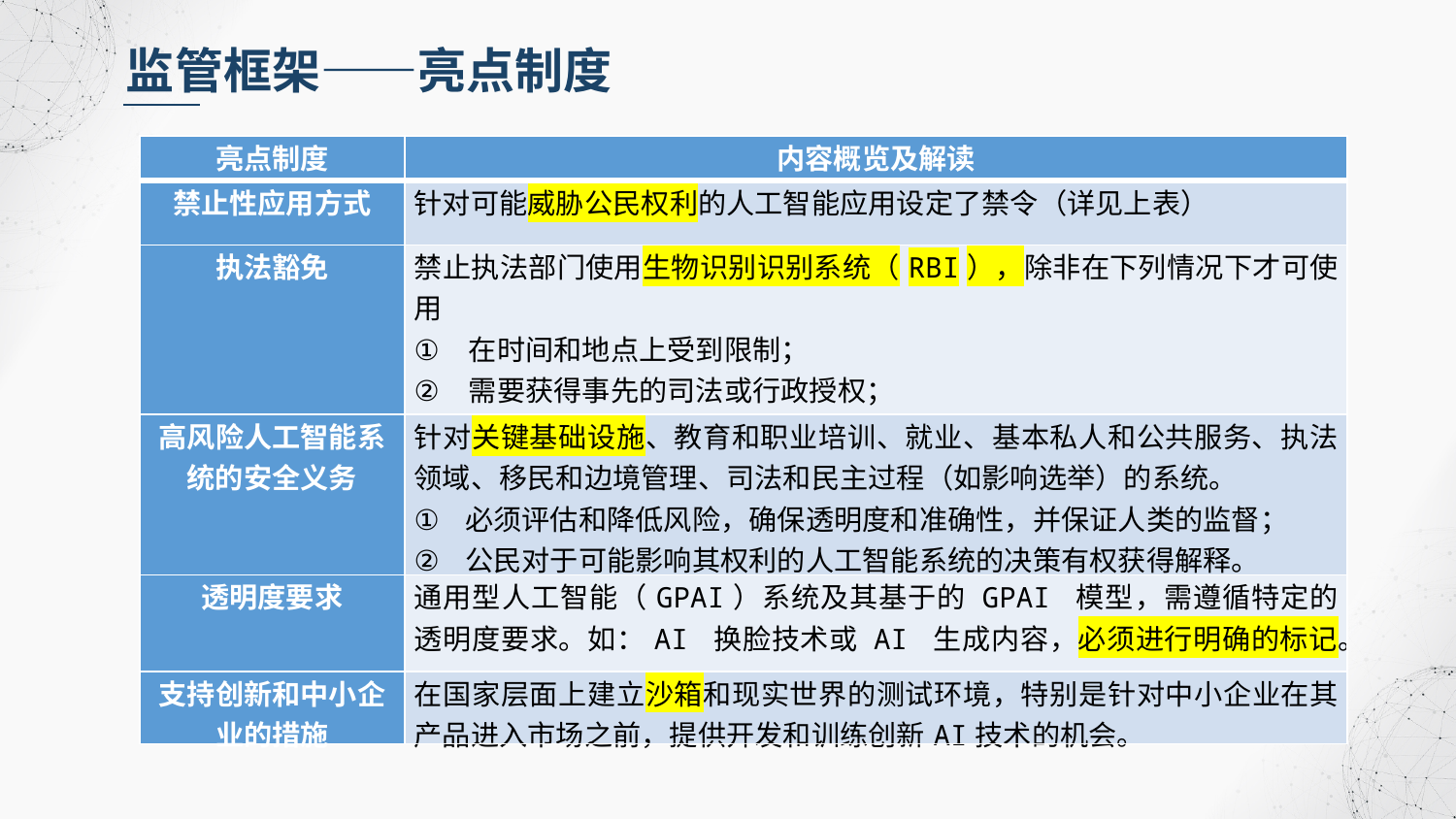

监管框架——亮点制度
| 亮点制度 | 内容概览及解读 |
| --- | --- |
| 禁止性应用方式 | 针对可能威胁公民权利的人工智能应用设定了禁令（详见上表） |
| 执法豁免 | 禁止执法部门使用生物识别识别系统（RBI），除非在下列情况下才可使用 在时间和地点上受到限制； 需要获得事先的司法或行政授权； 执法部门在事后使用此系统需与刑事犯罪相关联的司法授权。 |
| 高风险人工智能系统的安全义务 | 针对关键基础设施、教育和职业培训、就业、基本私人和公共服务、执法领域、移民和边境管理、司法和民主过程（如影响选举）的系统。 必须评估和降低风险，确保透明度和准确性，并保证人类的监督； 公民对于可能影响其权利的人工智能系统的决策有权获得解释。 |
| 透明度要求 | 通用型人工智能（GPAI）系统及其基于的 GPAI 模型，需遵循特定的透明度要求。如：AI 换脸技术或 AI 生成内容，必须进行明确的标记。 |
| 支持创新和中小企业的措施 | 在国家层面上建立沙箱和现实世界的测试环境，特别是针对中小企业在其产品进入市场之前，提供开发和训练创新AI技术的机会。 |